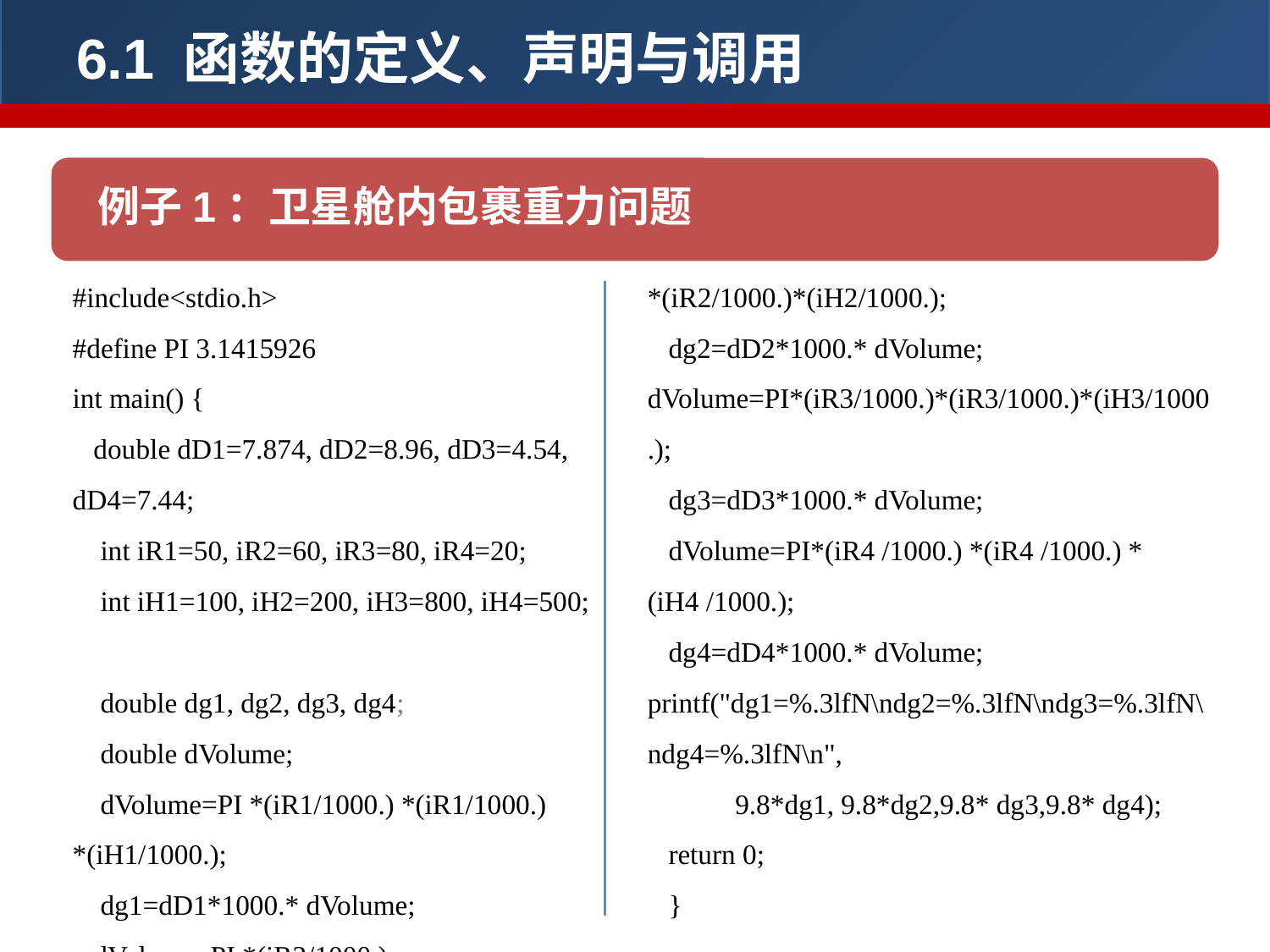

6.1 函数的定义、声明与调用

例子1：卫星舱内包裹重力问题
#include<stdio.h>
#define PI 3.1415926
int main() {
   double dD1=7.874, dD2=8.96, dD3=4.54, dD4=7.44;
    int iR1=50, iR2=60, iR3=80, iR4=20;
    int iH1=100, iH2=200, iH3=800, iH4=500;
    double dg1, dg2, dg3, dg4;
    double dVolume;
    dVolume=PI *(iR1/1000.) *(iR1/1000.)
*(iH1/1000.);
    dg1=dD1*1000.* dVolume;
   dVolume=PI *(iR2/1000.)
*(iR2/1000.)*(iH2/1000.);
   dg2=dD2*1000.* dVolume;           dVolume=PI*(iR3/1000.)*(iR3/1000.)*(iH3/1000.);
   dg3=dD3*1000.* dVolume;
   dVolume=PI*(iR4 /1000.) *(iR4 /1000.) * (iH4 /1000.);
   dg4=dD4*1000.* dVolume;
printf("dg1=%.3lfN\ndg2=%.3lfN\ndg3=%.3lfN\ndg4=%.3lfN\n",
	        9.8*dg1, 9.8*dg2,9.8* dg3,9.8* dg4);
   return 0;
   }